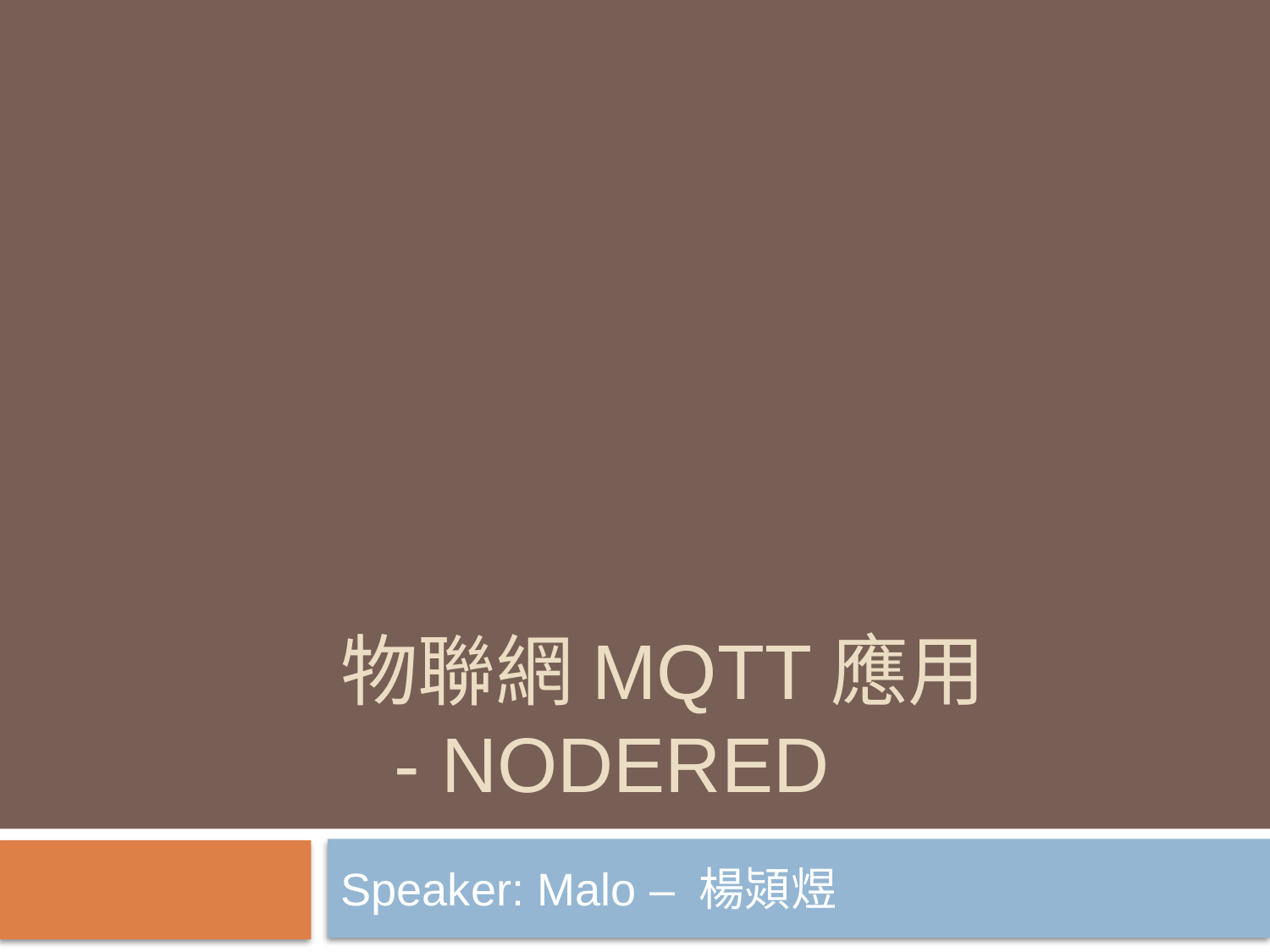

# 物聯網MQTT應用 - nodered
Speaker: Malo – 楊熲煜